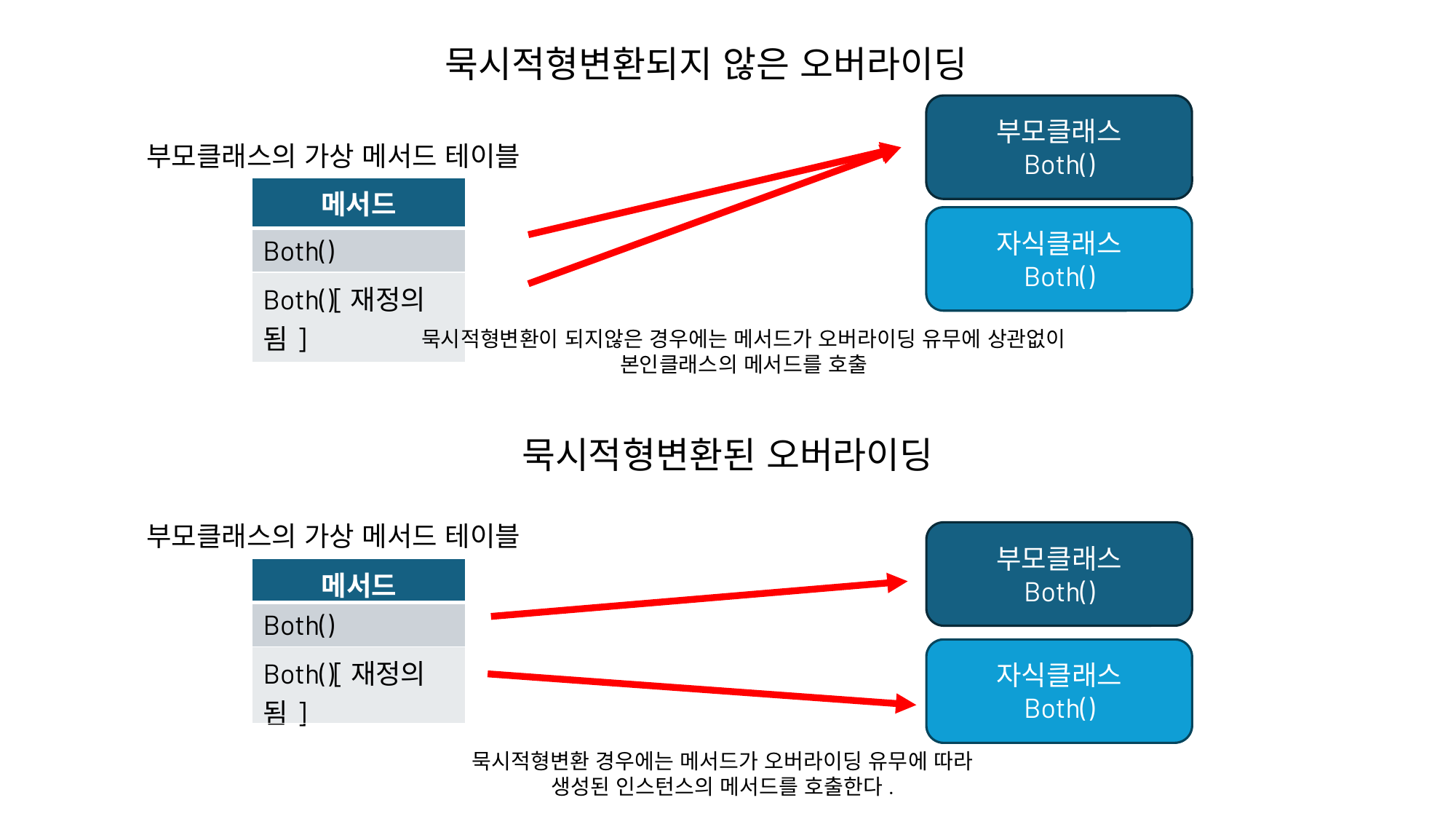

묵시적형변환되지 않은 오버라이딩
부모클래스
Both()
부모클래스의 가상 메서드 테이블
| 메서드 |
| --- |
| Both() |
| Both()[재정의됨] |
자식클래스
Both()
묵시적형변환이 되지않은 경우에는 메서드가 오버라이딩 유무에 상관없이 본인클래스의 메서드를 호출
묵시적형변환된 오버라이딩
부모클래스의 가상 메서드 테이블
부모클래스
Both()
| 메서드 |
| --- |
| Both() |
| Both()[재정의됨] |
자식클래스
Both()
묵시적형변환 경우에는 메서드가 오버라이딩 유무에 따라
생성된 인스턴스의 메서드를 호출한다.